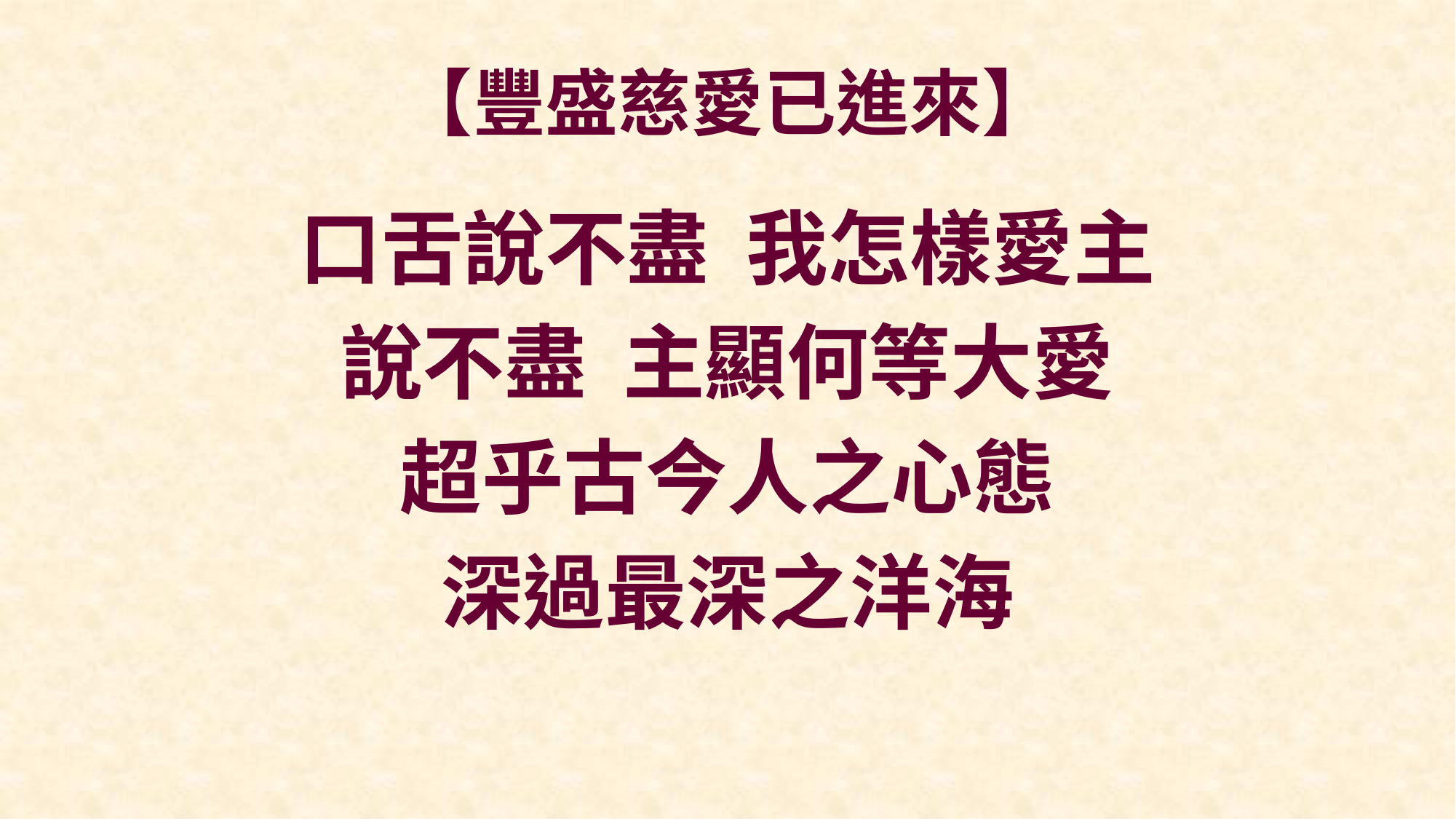

# 【豐盛慈愛已進來】
口舌說不盡  我怎樣愛主
說不盡  主顯何等大愛
超乎古今人之心態
深過最深之洋海